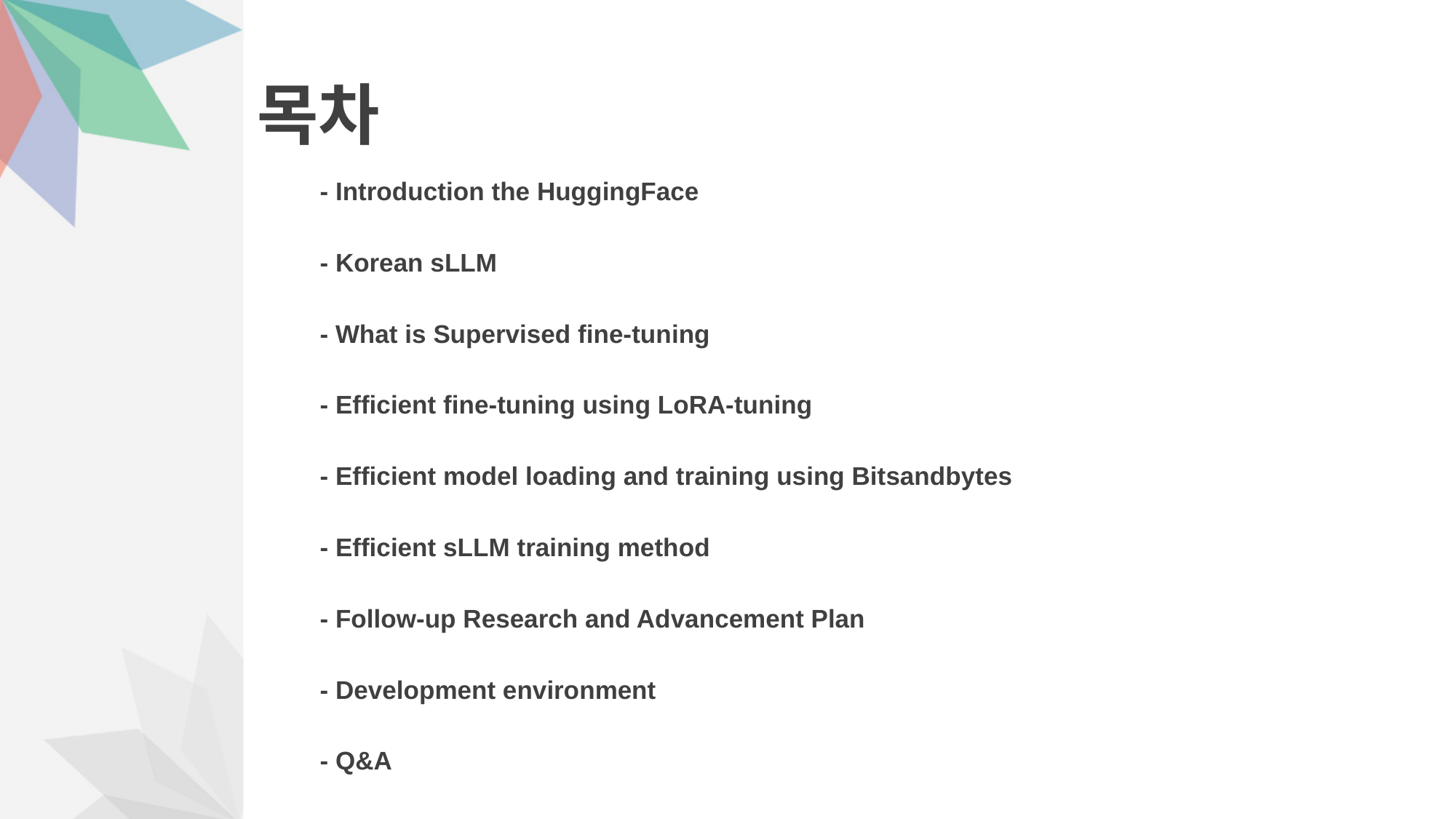

# 목차

- Introduction the HuggingFace

- Korean sLLM

- What is Supervised fine-tuning

- Efficient fine-tuning using LoRA-tuning

- Efficient model loading and training using Bitsandbytes

- Efficient sLLM training method

- Follow-up Research and Advancement Plan

- Development environment

- Q&A